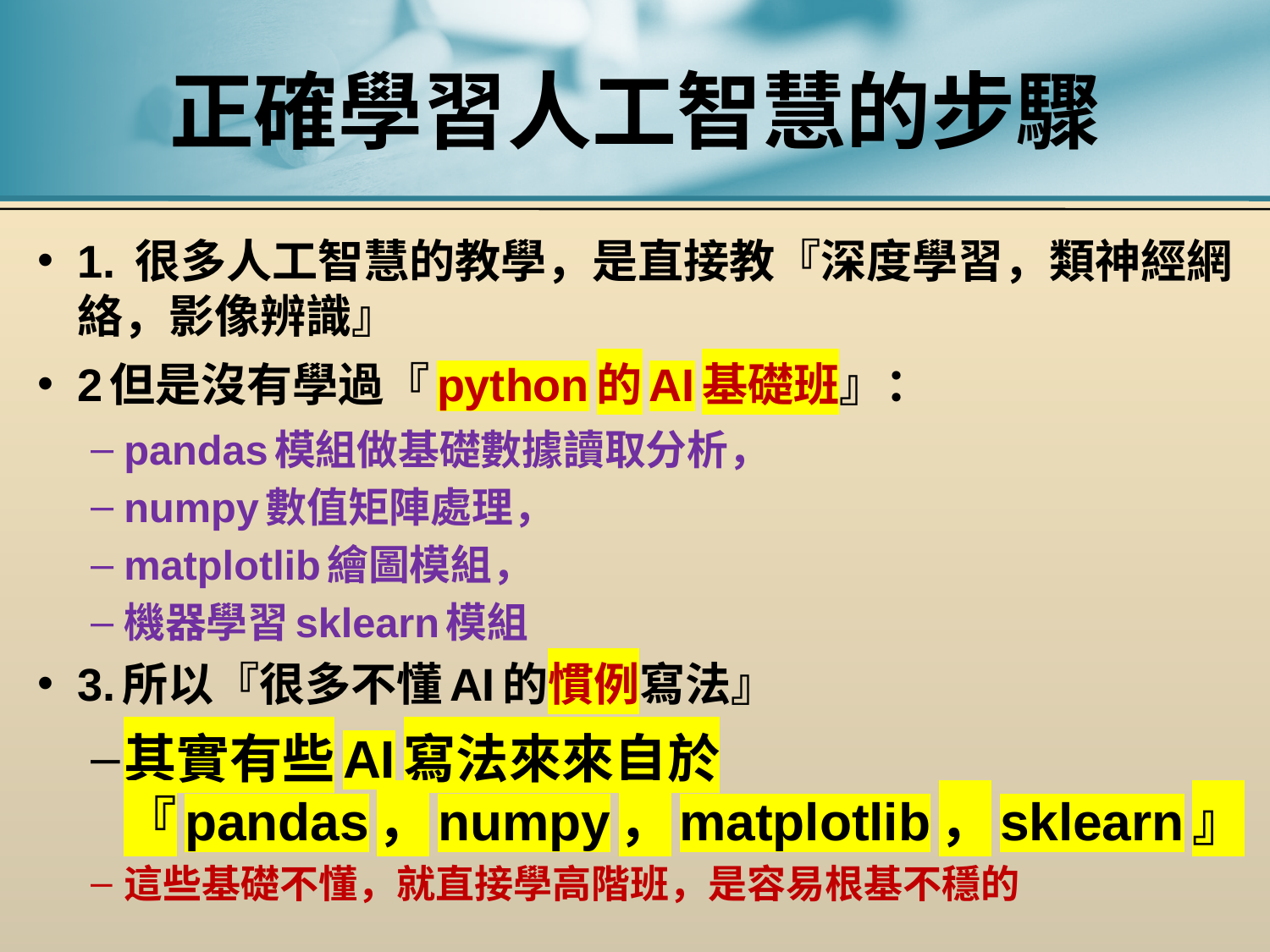

# 正確學習人工智慧的步驟
1. 很多人工智慧的教學，是直接教『深度學習，類神經網絡，影像辨識』
2但是沒有學過『python的AI基礎班』：
pandas模組做基礎數據讀取分析，
numpy數值矩陣處理，
matplotlib繪圖模組，
機器學習sklearn模組
3.所以『很多不懂AI的慣例寫法』
其實有些AI寫法來來自於『pandas，numpy，matplotlib，sklearn』
這些基礎不懂，就直接學高階班，是容易根基不穩的